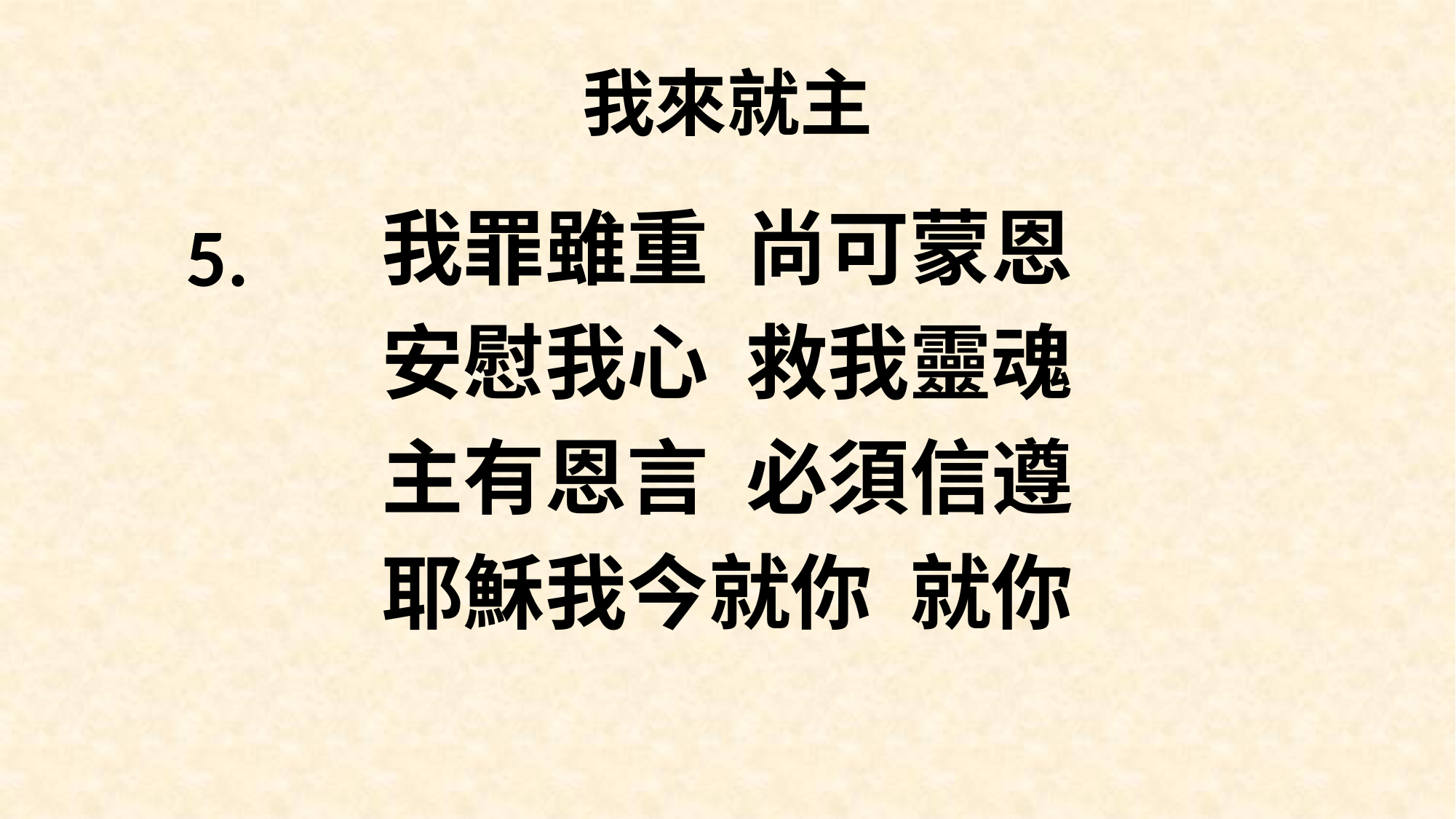

# 我來就主
我罪雖重  尚可蒙恩
安慰我心  救我靈魂
主有恩言  必須信遵
耶穌我今就你  就你
5.